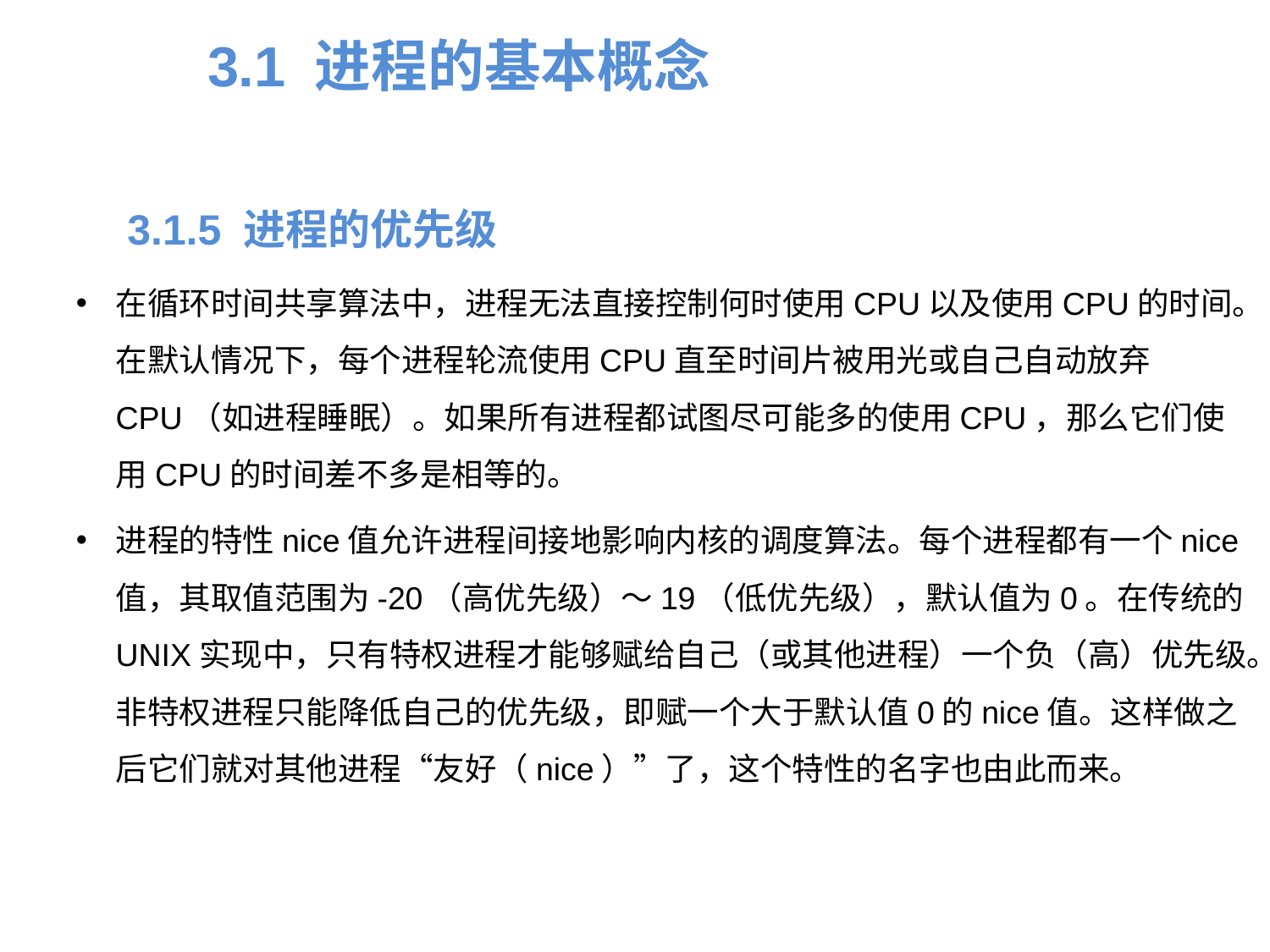

3.1 进程的基本概念
3.1.5 进程的优先级
在循环时间共享算法中，进程无法直接控制何时使用CPU以及使用CPU的时间。在默认情况下，每个进程轮流使用CPU直至时间片被用光或自己自动放弃CPU（如进程睡眠）。如果所有进程都试图尽可能多的使用CPU，那么它们使用CPU的时间差不多是相等的。
进程的特性nice值允许进程间接地影响内核的调度算法。每个进程都有一个nice值，其取值范围为-20（高优先级）～19（低优先级），默认值为0。在传统的UNIX实现中，只有特权进程才能够赋给自己（或其他进程）一个负（高）优先级。非特权进程只能降低自己的优先级，即赋一个大于默认值0的nice值。这样做之后它们就对其他进程“友好（nice）”了，这个特性的名字也由此而来。